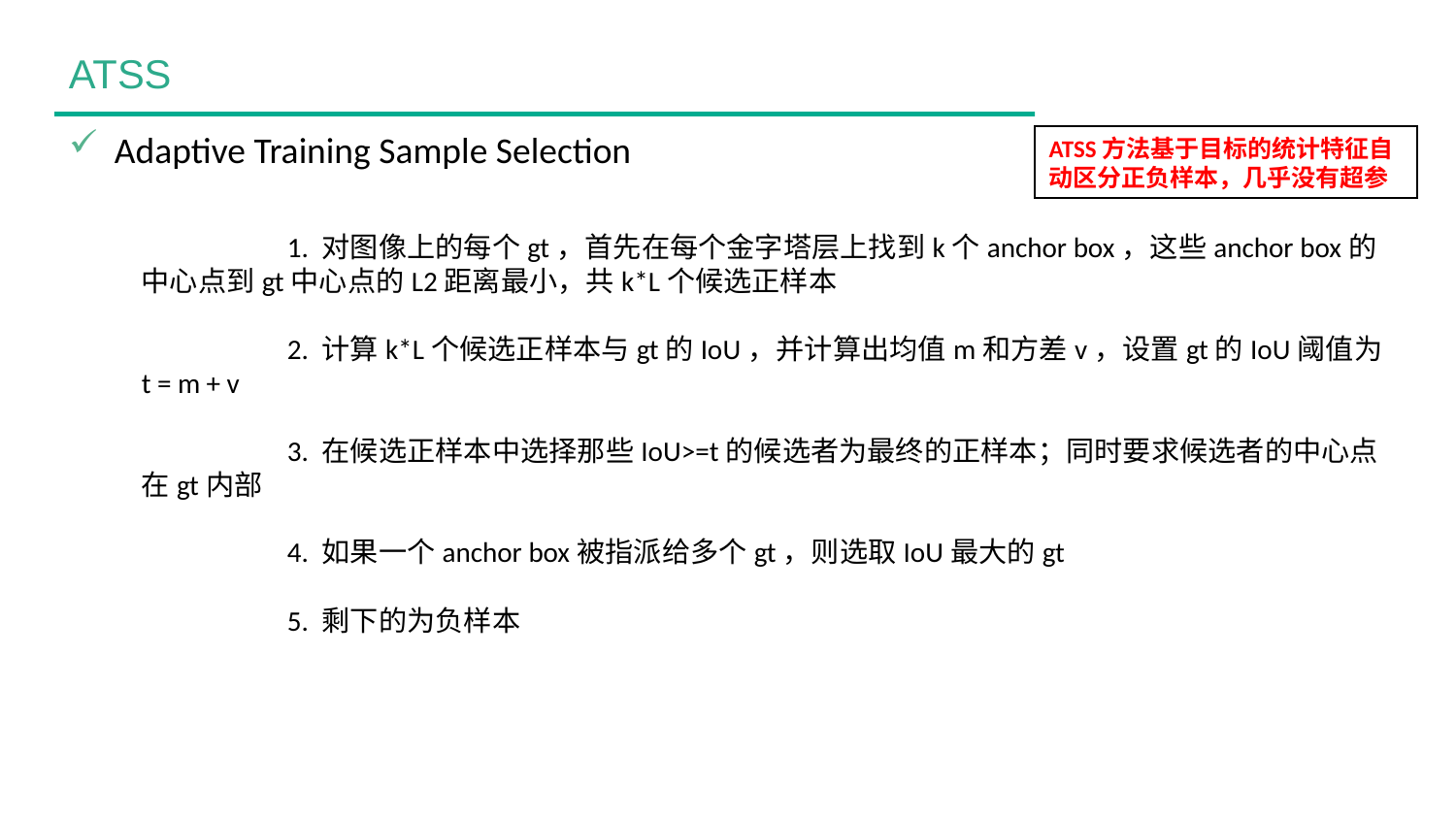

BBAAD9C20180234D78A0072836F0B4C0E2B9B204170C7B20A9D98C35B10C2B558B4CBD38D1643B0B22B92508C846D0EBCAF9218A11D0EB511BBFC2107D3E2BD324FC9EADBE26664784B62C876FD24ADF5DF0E7B772685F24F8C6E19763E14C48D986299DDE3
ATSS

Adaptive Training Sample Selection

	1. 对图像上的每个gt，首先在每个金字塔层上找到k个anchor box，这些anchor box的中心点到gt中心点的L2距离最小，共k*L个候选正样本

	2. 计算k*L个候选正样本与gt的IoU，并计算出均值m和方差v，设置gt的IoU阈值为t = m + v

	3. 在候选正样本中选择那些IoU>=t的候选者为最终的正样本；同时要求候选者的中心点在gt内部

	4. 如果一个anchor box被指派给多个gt，则选取IoU最大的gt

	5. 剩下的为负样本

ATSS方法基于目标的统计特征自动区分正负样本，几乎没有超参